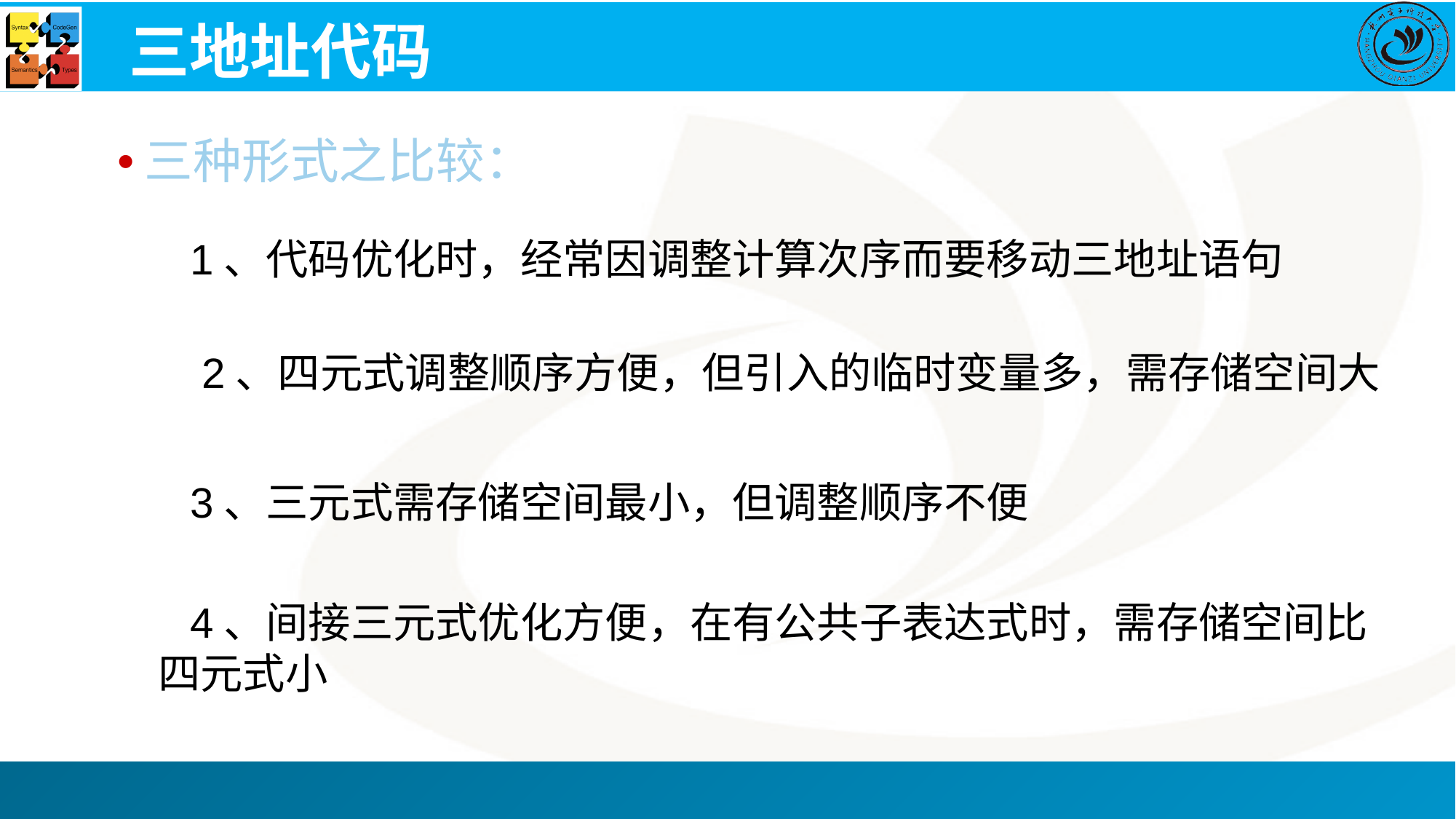

# 三地址代码
三种形式之比较：
     1、代码优化时，经常因调整计算次序而要移动三地址语句
      2、四元式调整顺序方便，但引入的临时变量多，需存储空间大
     3、三元式需存储空间最小，但调整顺序不便
     4、间接三元式优化方便，在有公共子表达式时，需存储空间比四元式小
38